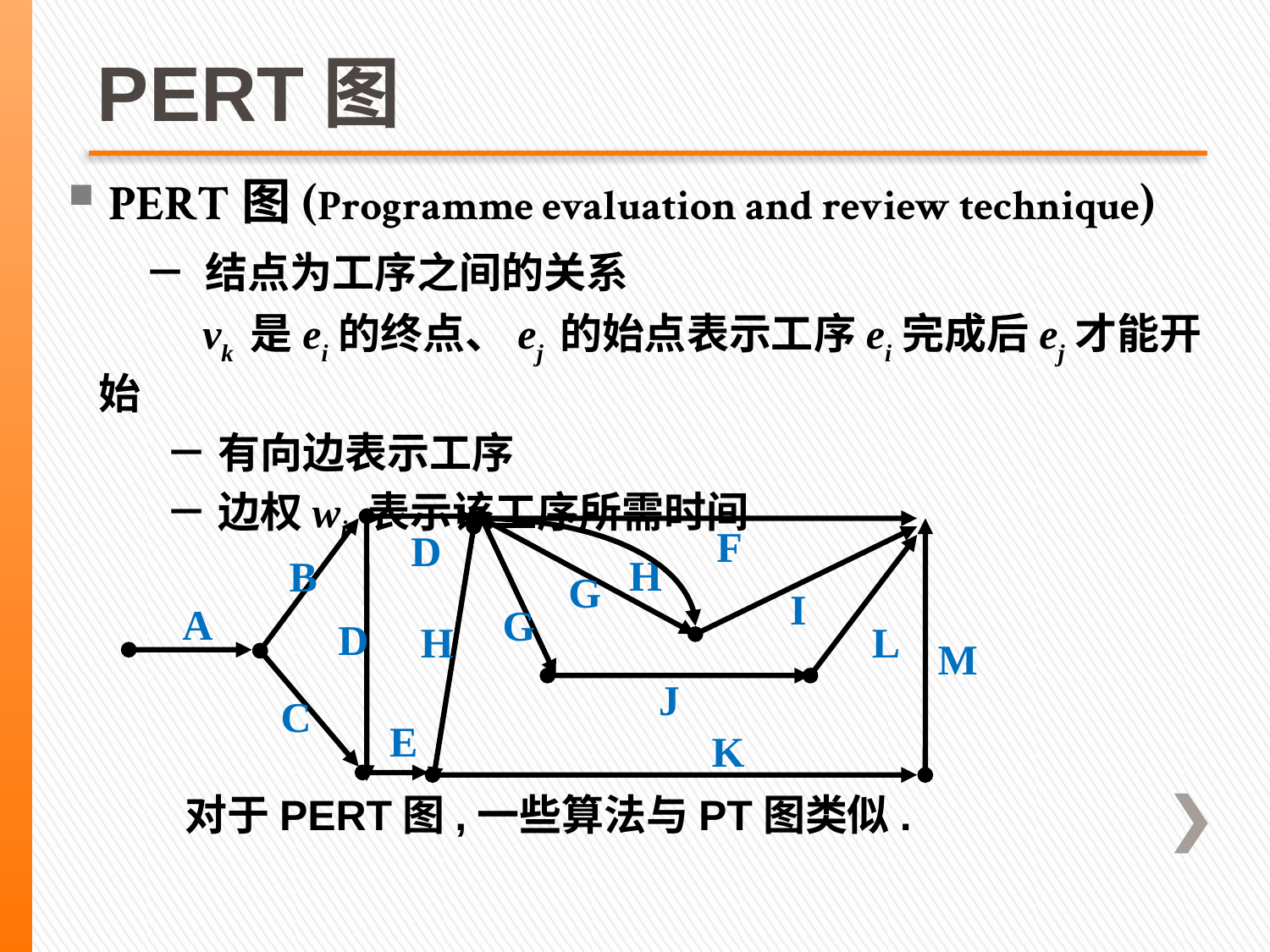

# PERT图
 PERT图(Programme evaluation and review technique)
   －  结点为工序之间的关系
            vk 是ei的终点、ej 的始点表示工序ei完成后ej才能开始
      － 有向边表示工序
      － 边权wi 表示该工序所需时间
F

B
D

G
G

M

I

L
H
A

D
H

C
J

E
K

对于PERT图,一些算法与PT图类似.